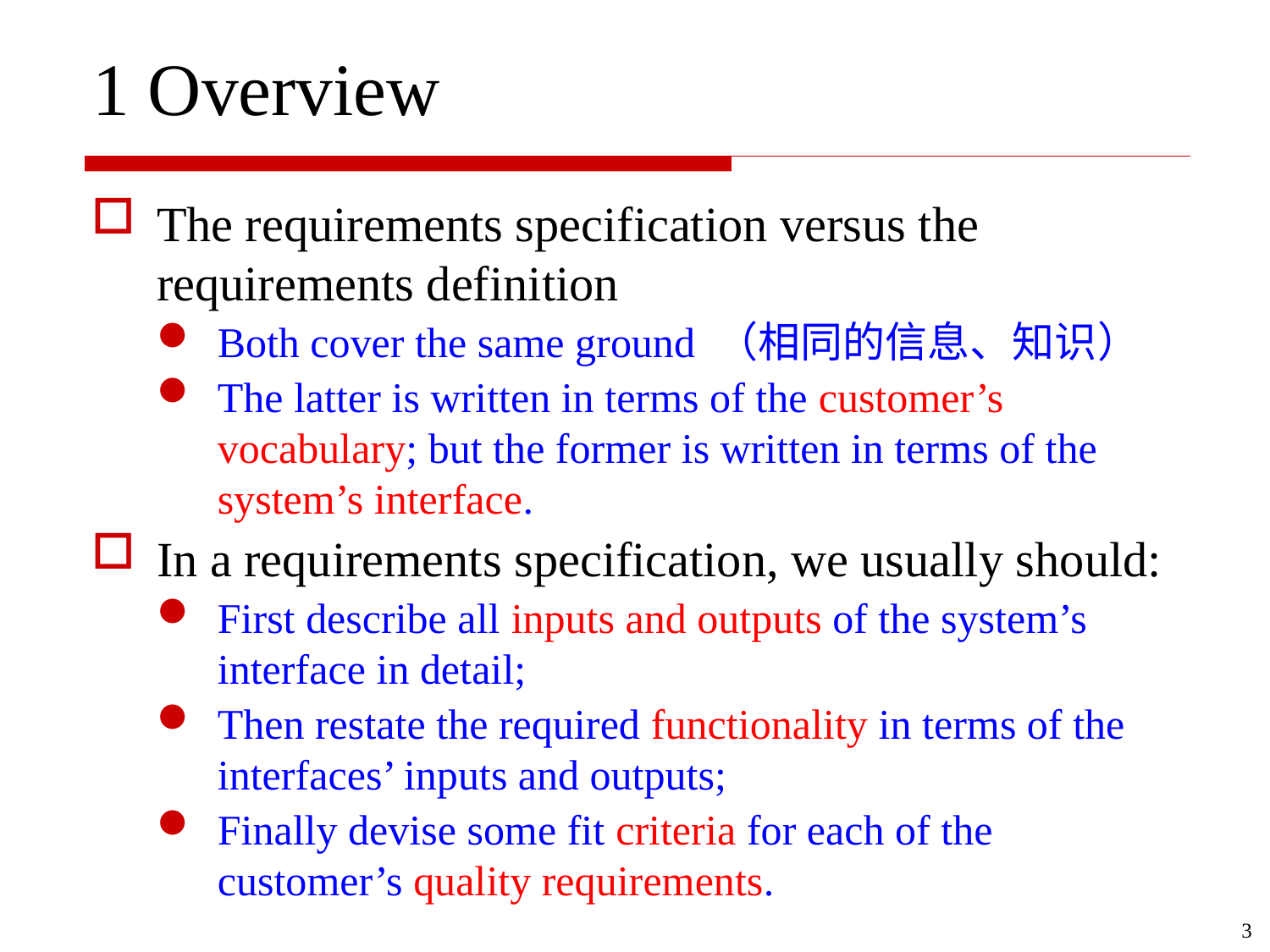

# 1 Overview
The requirements specification versus the requirements definition
Both cover the same ground （相同的信息、知识）
The latter is written in terms of the customer’s vocabulary; but the former is written in terms of the system’s interface.
In a requirements specification, we usually should:
First describe all inputs and outputs of the system’s interface in detail;
Then restate the required functionality in terms of the interfaces’ inputs and outputs;
Finally devise some fit criteria for each of the customer’s quality requirements.
3